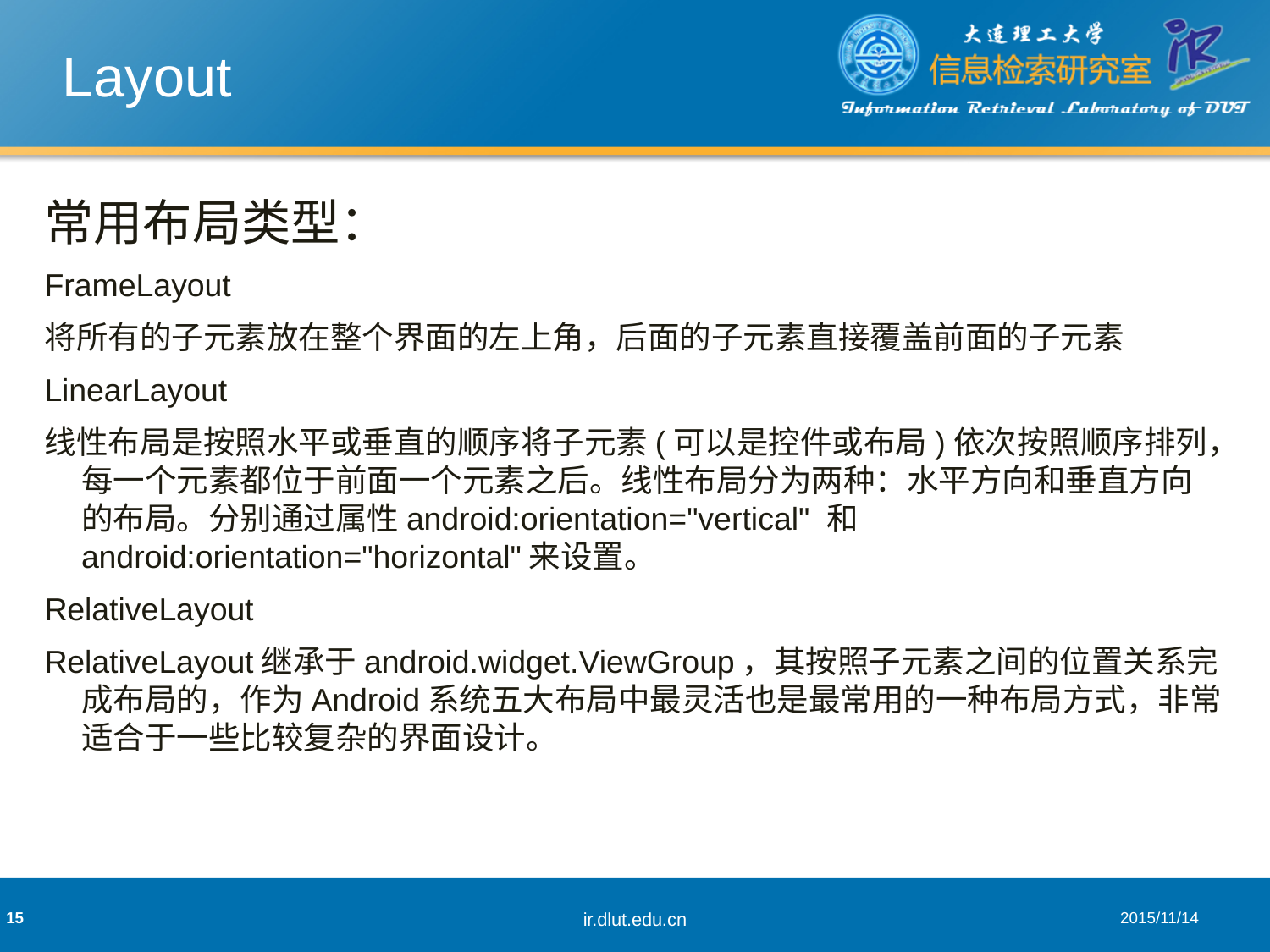

# Layout
常用布局类型：
FrameLayout
将所有的子元素放在整个界面的左上角，后面的子元素直接覆盖前面的子元素
LinearLayout
线性布局是按照水平或垂直的顺序将子元素(可以是控件或布局)依次按照顺序排列，每一个元素都位于前面一个元素之后。线性布局分为两种：水平方向和垂直方向的布局。分别通过属性android:orientation="vertical" 和 android:orientation="horizontal"来设置。
RelativeLayout
RelativeLayout继承于android.widget.ViewGroup，其按照子元素之间的位置关系完成布局的，作为Android系统五大布局中最灵活也是最常用的一种布局方式，非常适合于一些比较复杂的界面设计。